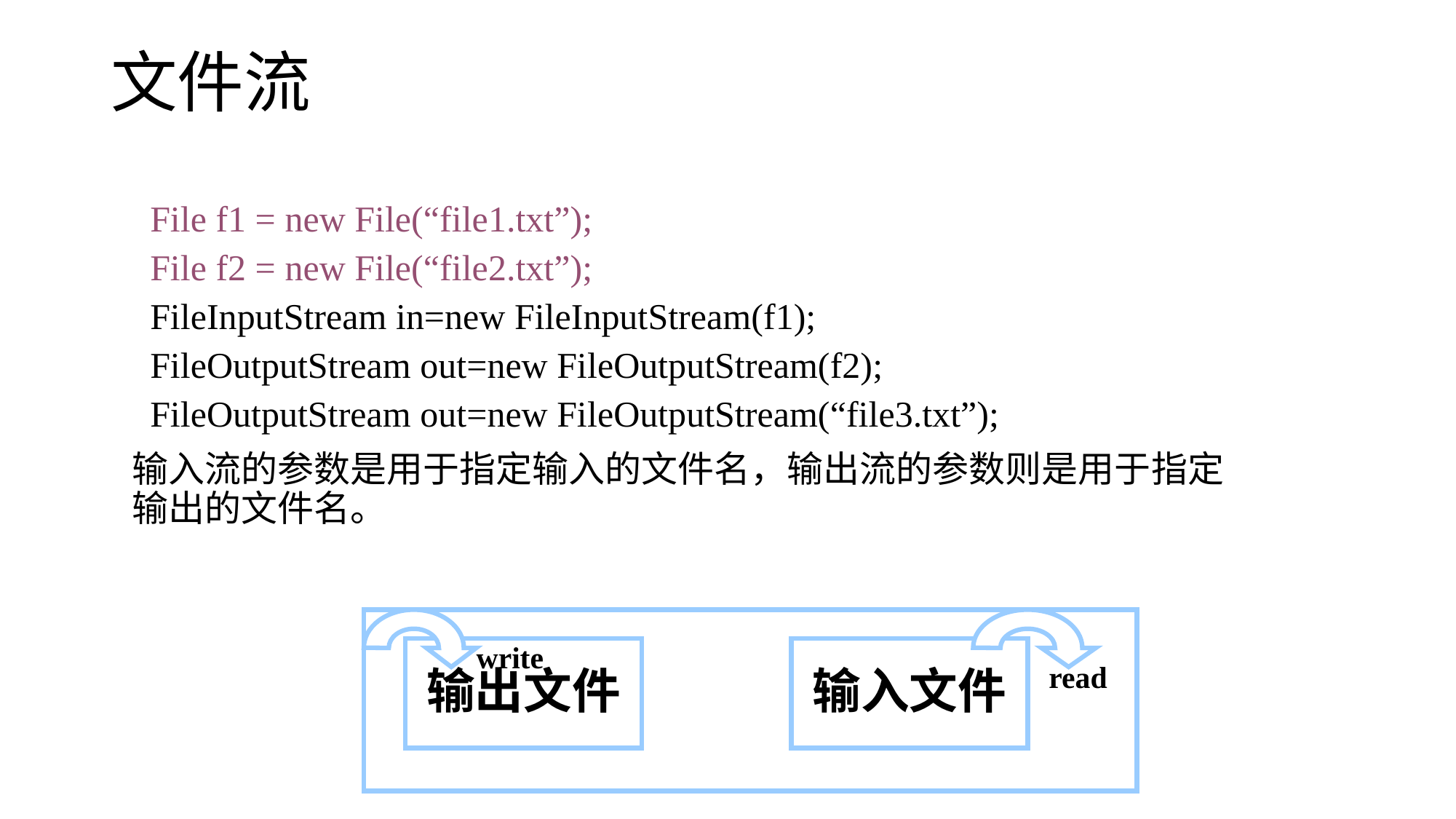

文件流
  File f1 = new File(“file1.txt”);
  File f2 = new File(“file2.txt”);
  FileInputStream in=new FileInputStream(f1);
  FileOutputStream out=new FileOutputStream(f2);
  FileOutputStream out=new FileOutputStream(“file3.txt”);
输入流的参数是用于指定输入的文件名，输出流的参数则是用于指定输出的文件名。

输出文件
输入文件
write
read